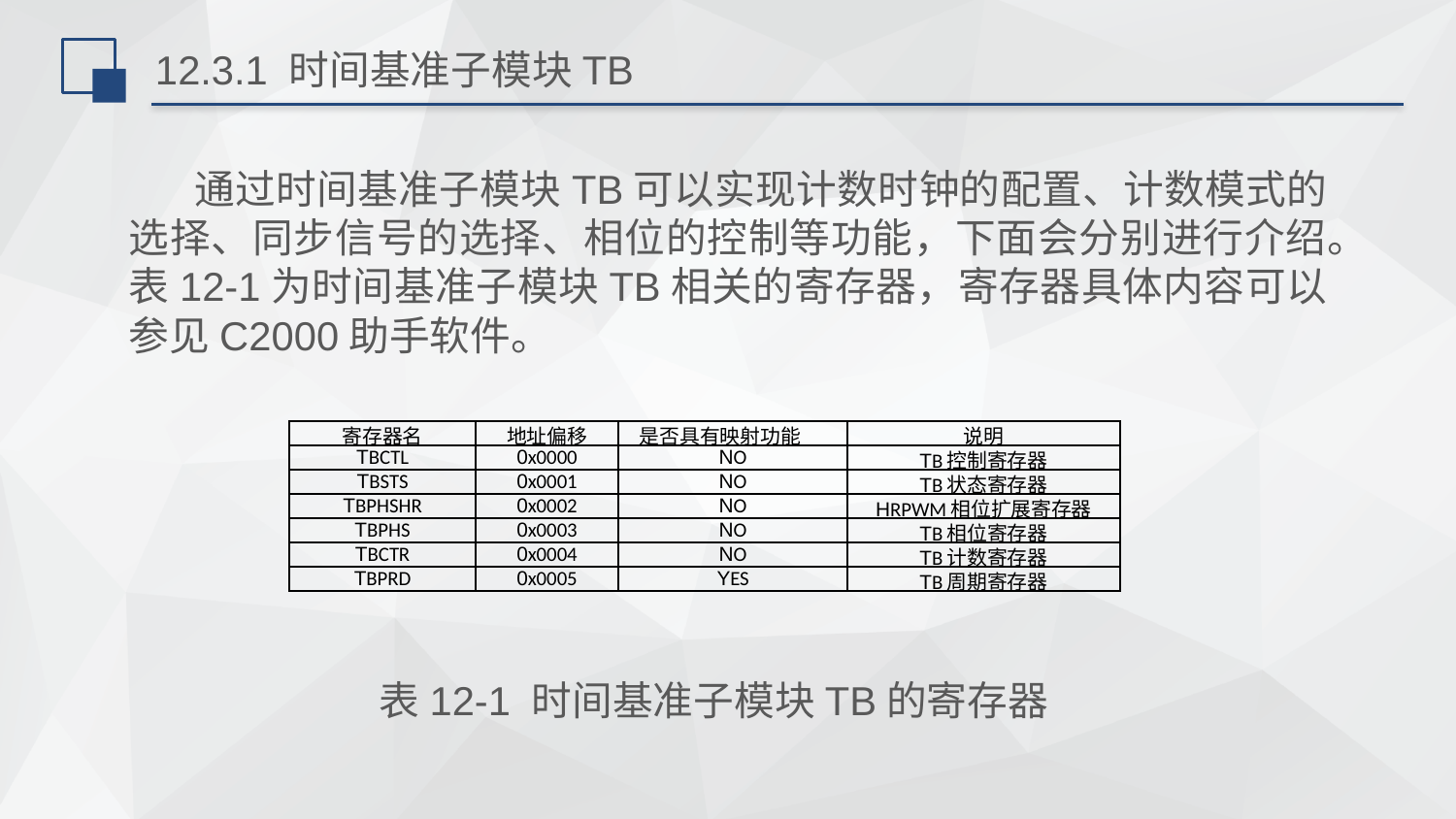

# 12.3.1 时间基准子模块TB
      通过时间基准子模块TB可以实现计数时钟的配置、计数模式的选择、同步信号的选择、相位的控制等功能，下面会分别进行介绍。表12-1为时间基准子模块TB相关的寄存器，寄存器具体内容可以参见C2000助手软件。
| 寄存器名 | 地址偏移 | 是否具有映射功能 | 说明 |
| --- | --- | --- | --- |
| TBCTL | 0x0000 | NO | TB控制寄存器 |
| TBSTS | 0x0001 | NO | TB状态寄存器 |
| TBPHSHR | 0x0002 | NO | HRPWM相位扩展寄存器 |
| TBPHS | 0x0003 | NO | TB相位寄存器 |
| TBCTR | 0x0004 | NO | TB计数寄存器 |
| TBPRD | 0x0005 | YES | TB周期寄存器 |
表12-1 时间基准子模块TB的寄存器